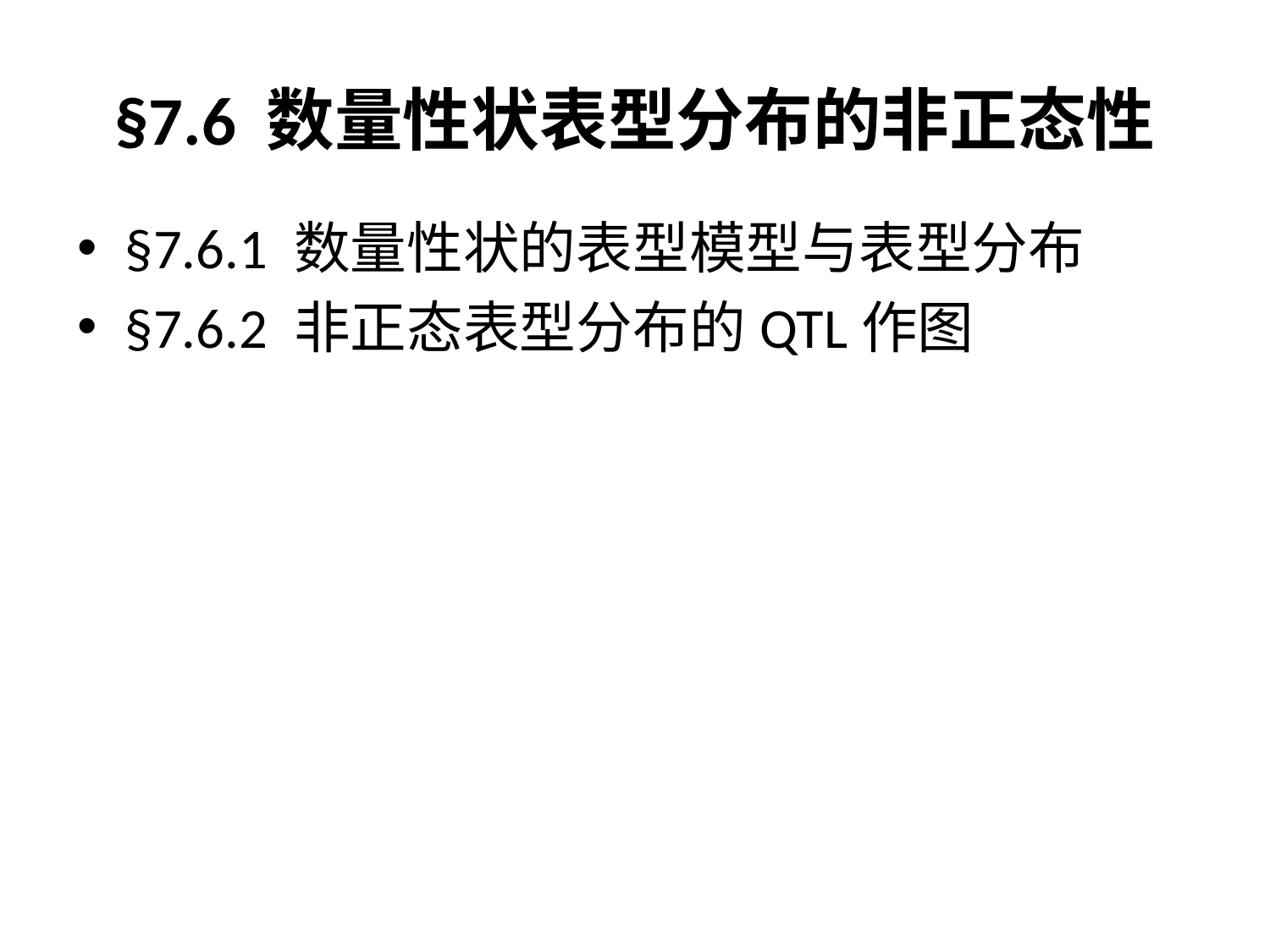

# §7.6 数量性状表型分布的非正态性
§7.6.1 数量性状的表型模型与表型分布
§7.6.2 非正态表型分布的QTL作图